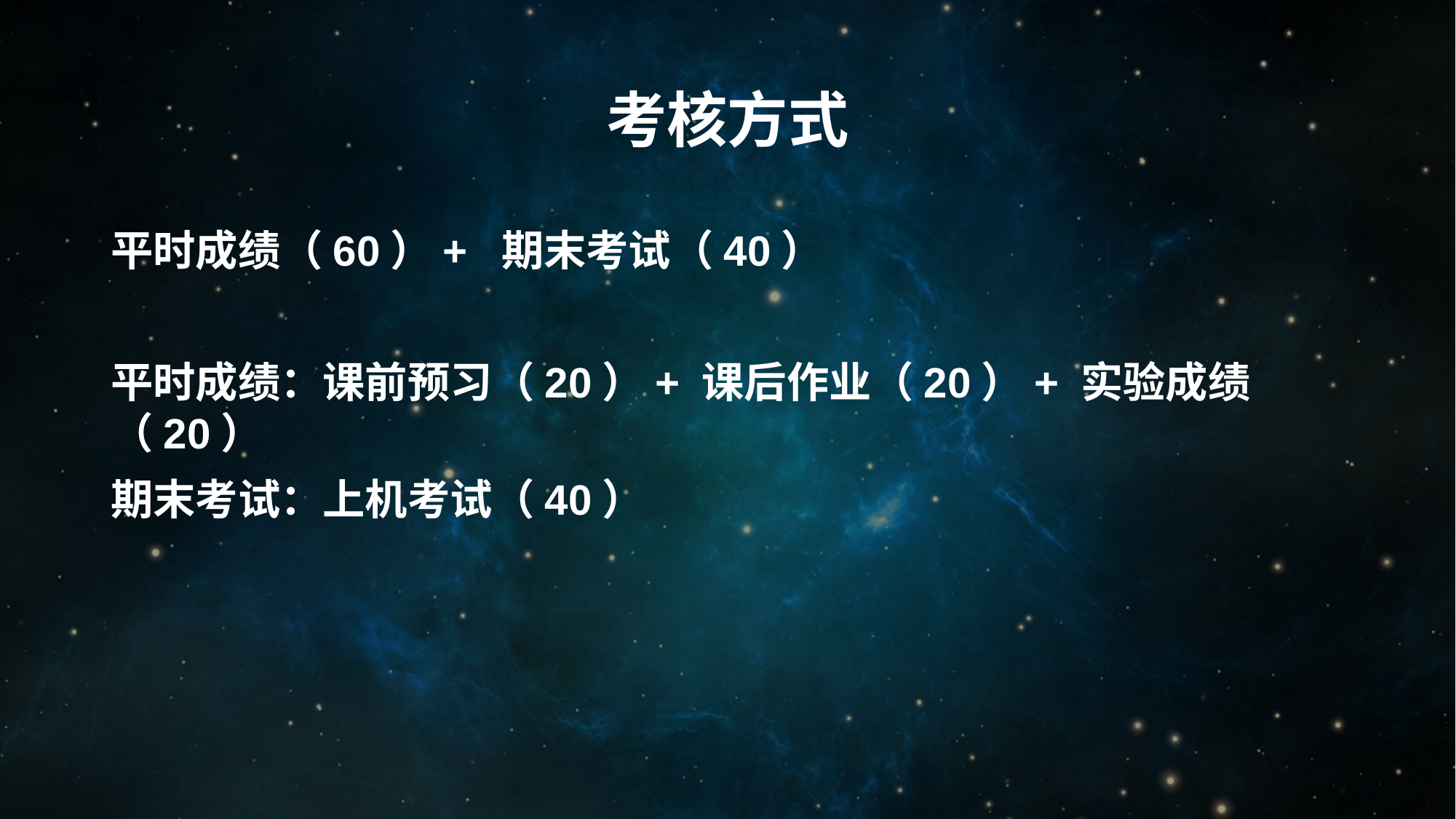

# 考核方式
平时成绩（60）+  期末考试（40）

平时成绩：课前预习（20）+ 课后作业（20）+ 实验成绩（20）
期末考试：上机考试（40）